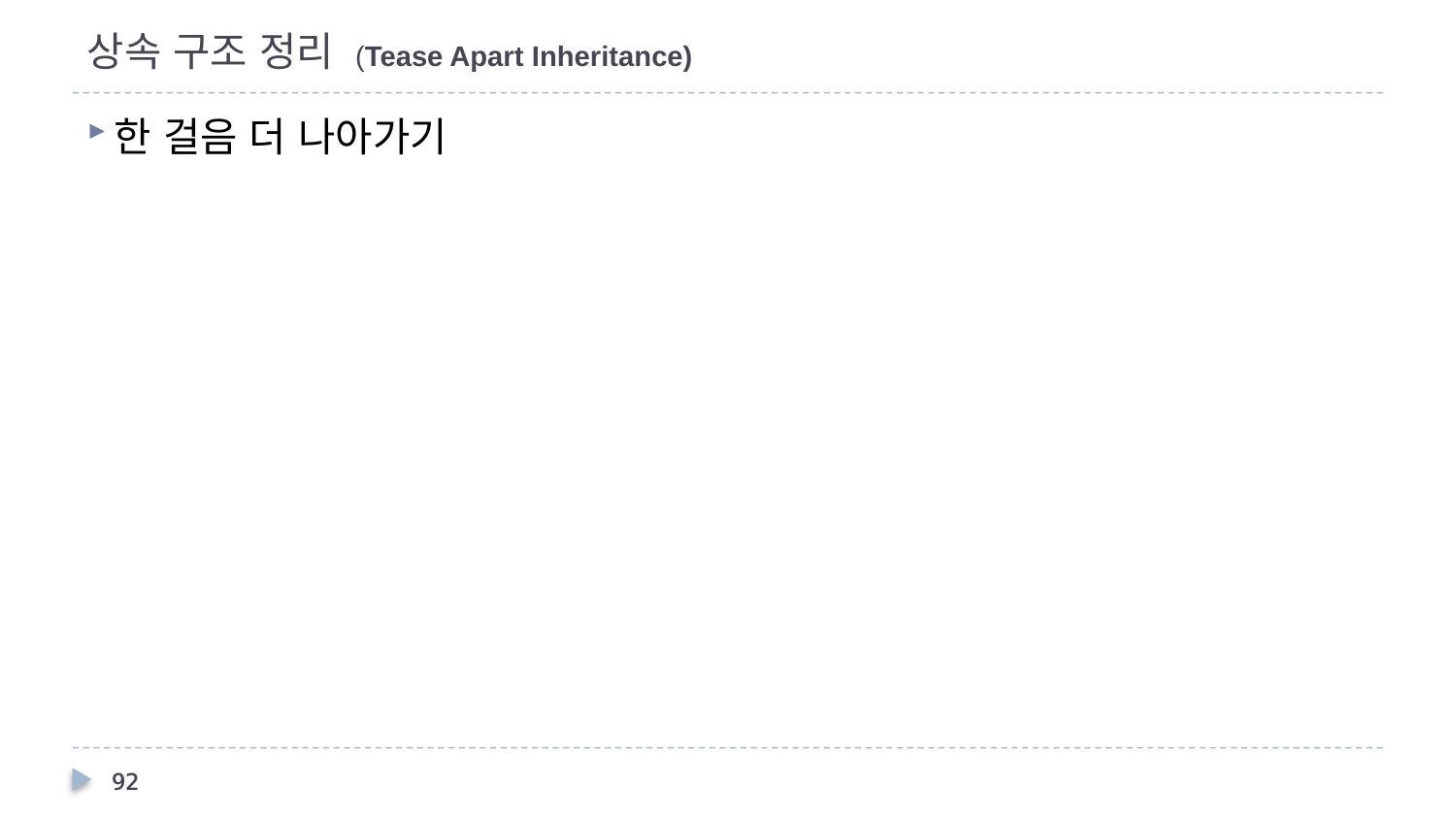

# 상속 구조 정리 (Tease Apart Inheritance)
한 걸음 더 나아가기
92